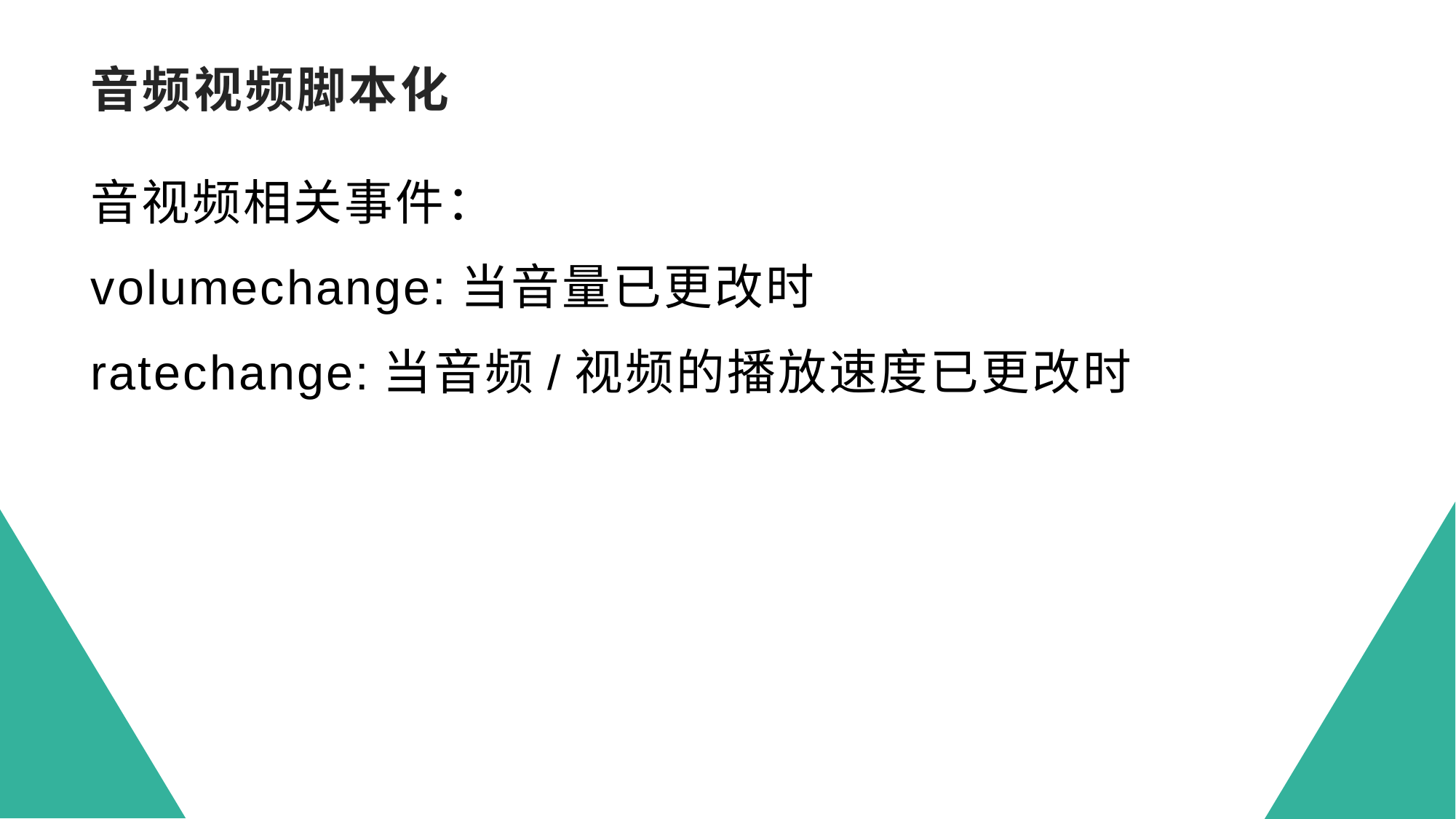

# 音频视频脚本化
音视频相关事件：
volumechange:当音量已更改时
ratechange:当音频/视频的播放速度已更改时